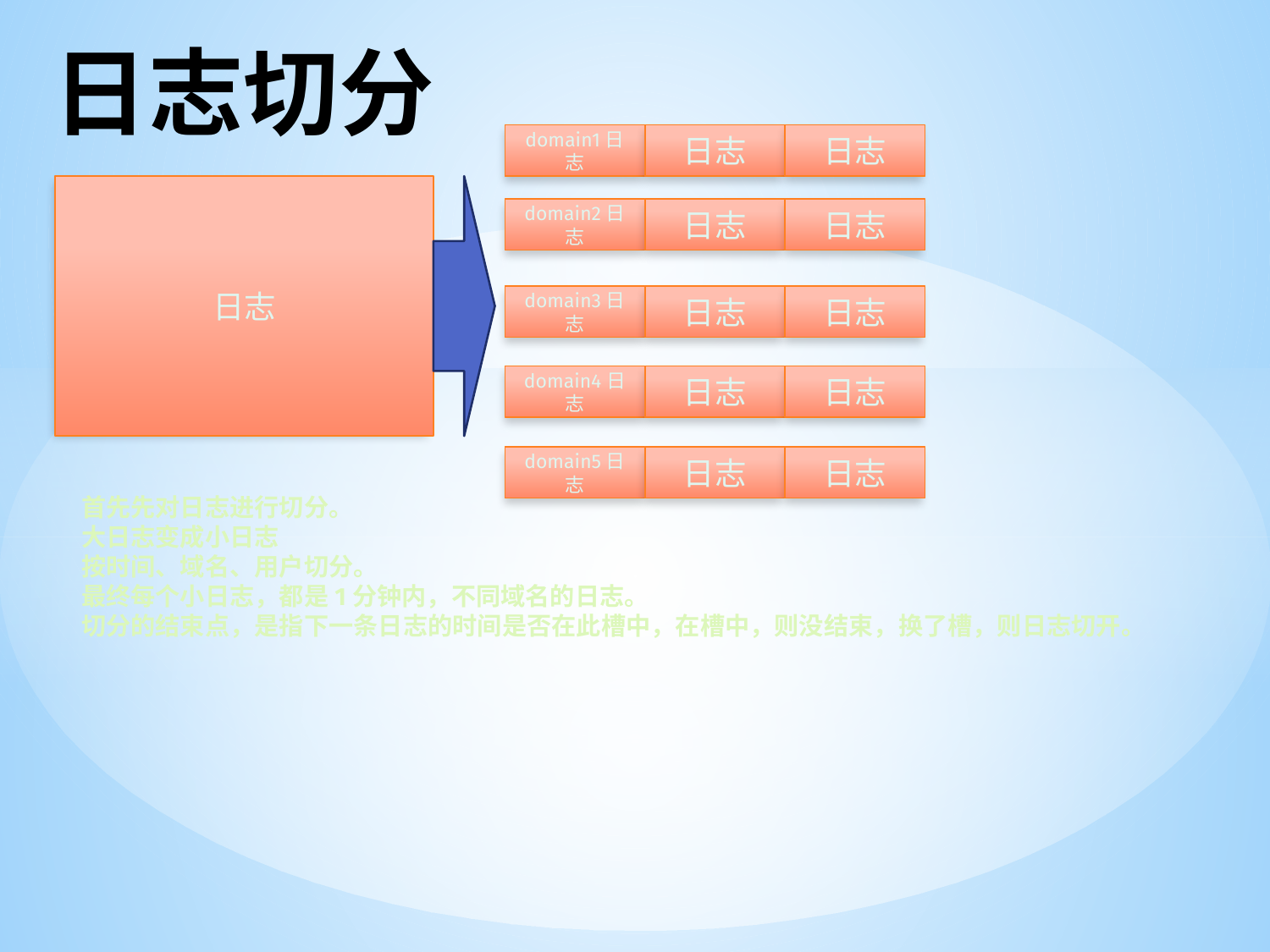

# 日志切分
domain1日志
日志
日志
日志

domain2日志
日志
日志
domain3日志
日志
日志
domain4日志
日志
日志
domain5日志
日志
日志
首先先对日志进行切分。
大日志变成小日志
按时间、域名、用户切分。
最终每个小日志，都是1分钟内，不同域名的日志。
切分的结束点，是指下一条日志的时间是否在此槽中，在槽中，则没结束，换了槽，则日志切开。